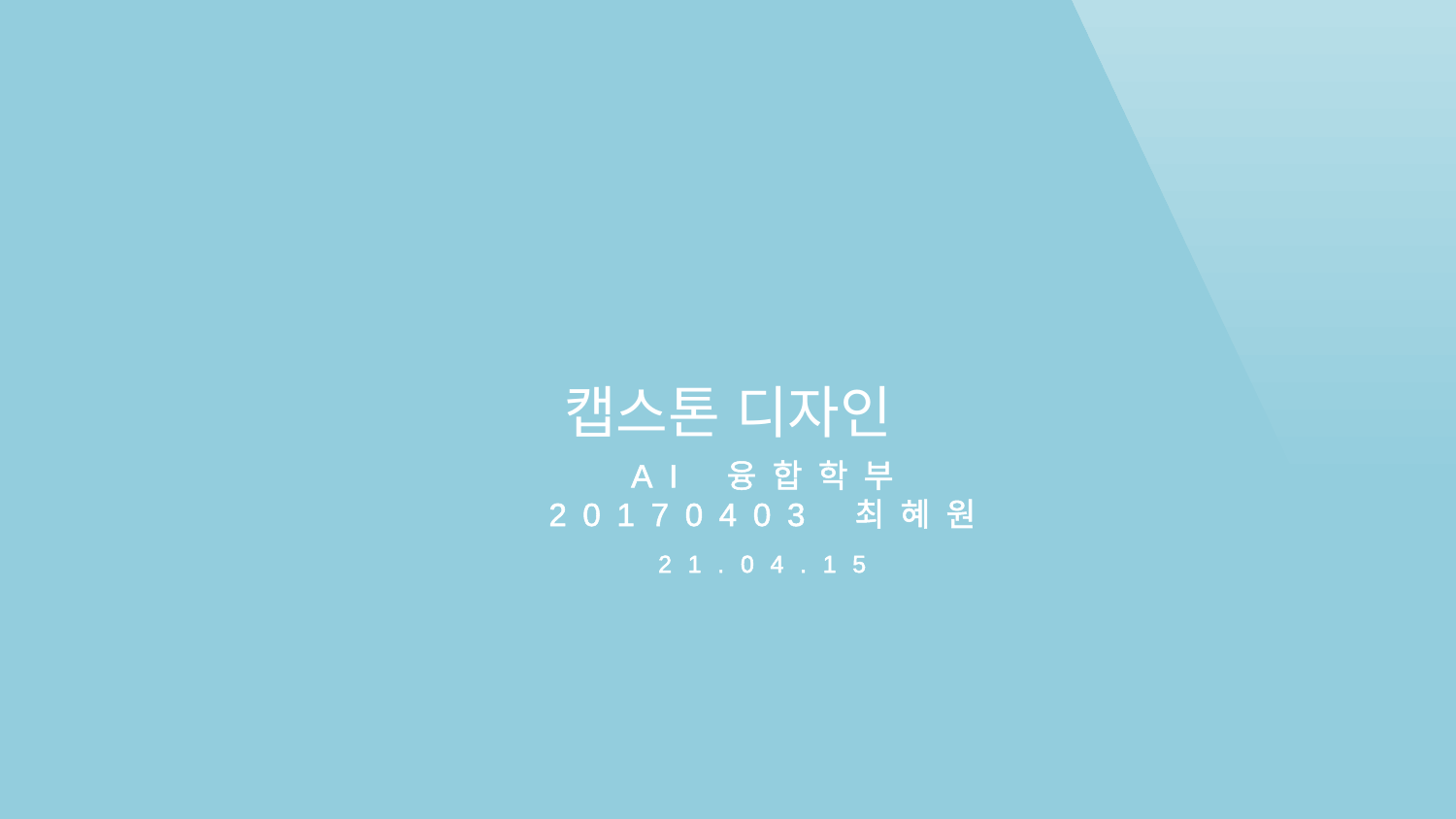

캡스톤 디자인
AI 융합학부
20170403 최혜원
21.04.15